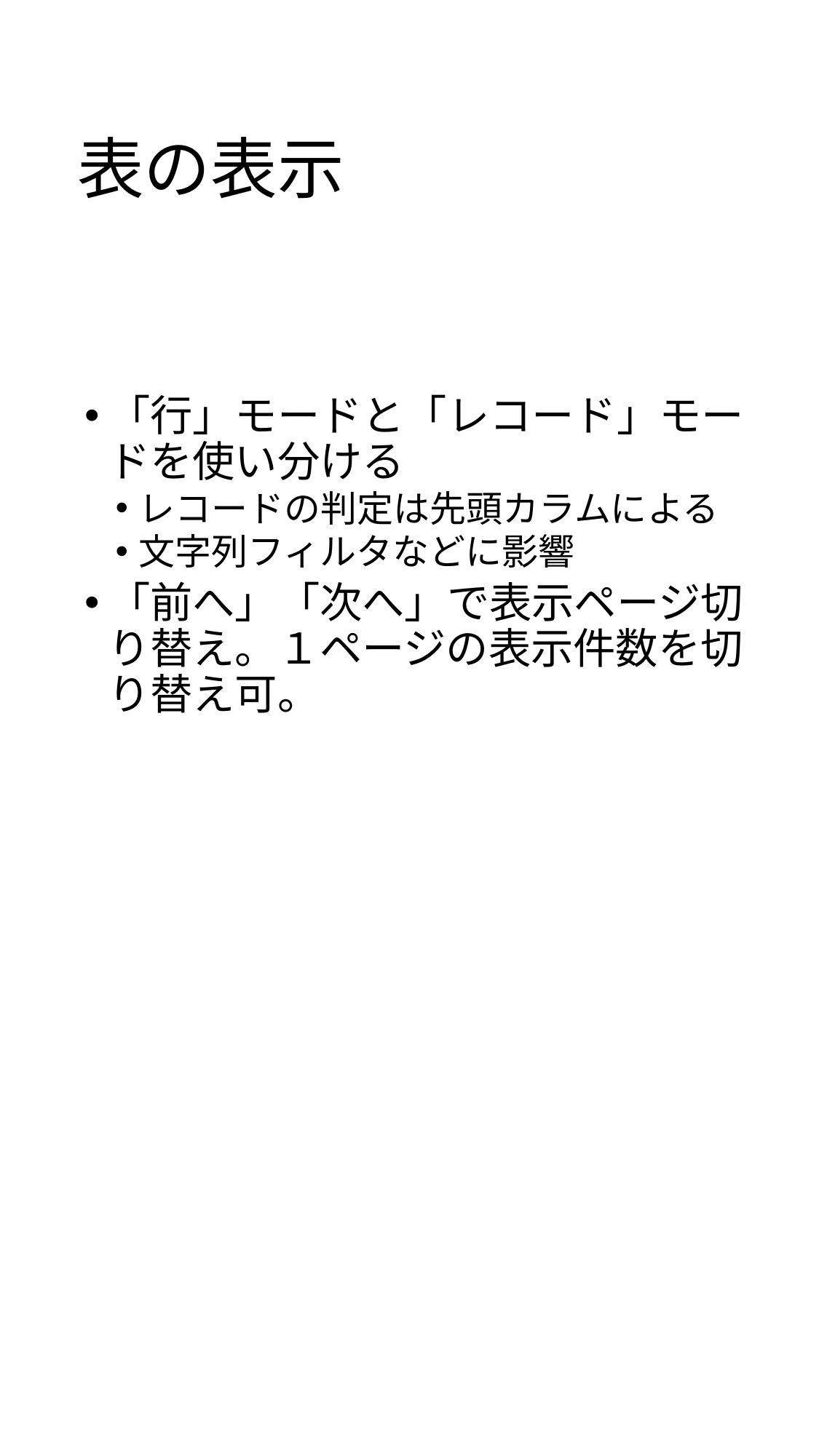

# 表の表示
「行」モードと「レコード」モードを使い分ける
レコードの判定は先頭カラムによる
文字列フィルタなどに影響
「前へ」「次へ」で表示ページ切り替え。１ページの表示件数を切り替え可。